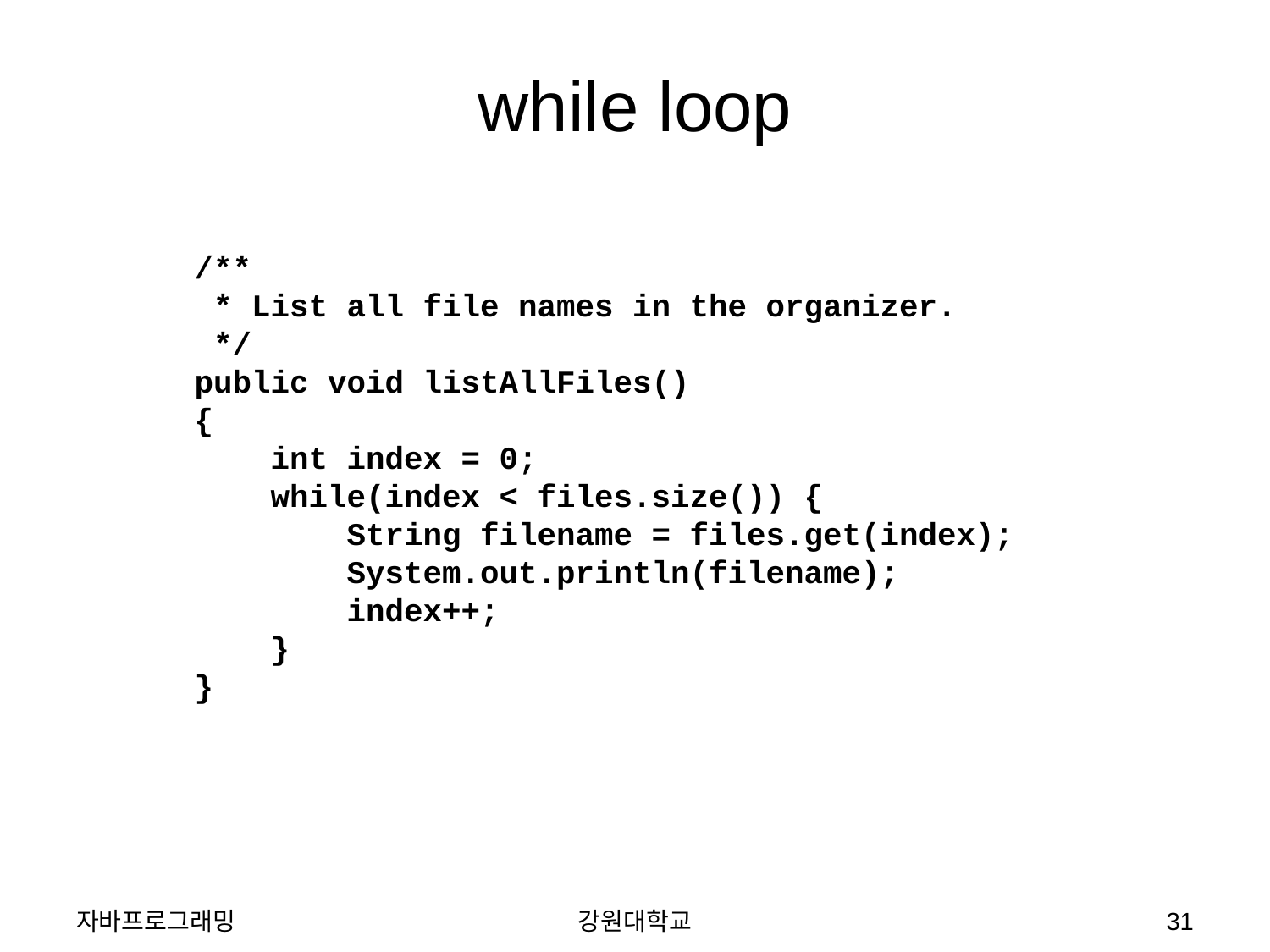

# while loop
/**
 * List all file names in the organizer.
 */
public void listAllFiles()
{
    int index = 0;
    while(index < files.size()) {
        String filename = files.get(index);
        System.out.println(filename);
        index++;
    }
}
자바프로그래밍
강원대학교
31